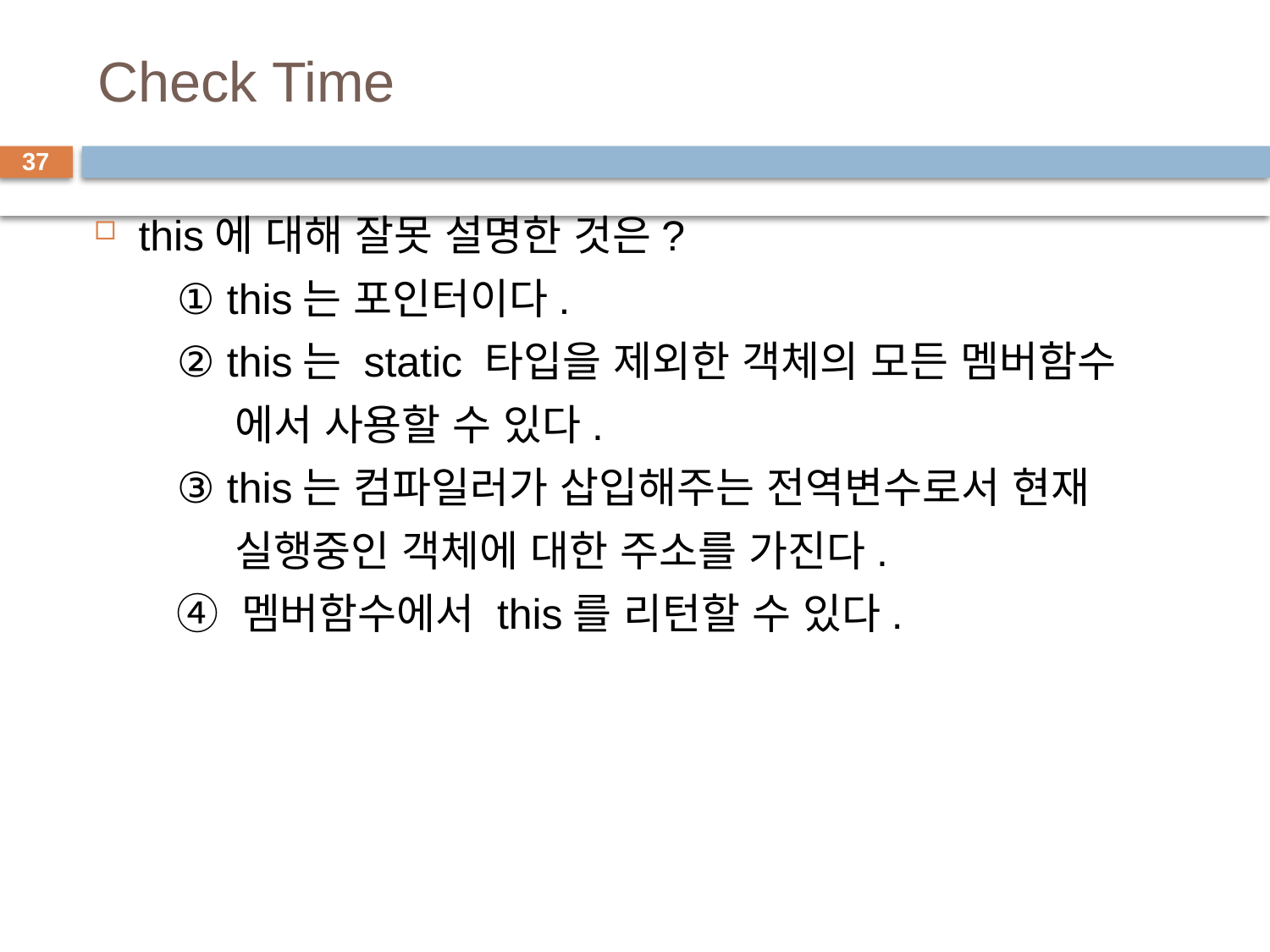

# Check Time
37
this에 대해 잘못 설명한 것은?
       ① this는 포인터이다.
       ② this는 static 타입을 제외한 객체의 모든 멤버함수
           에서 사용할 수 있다.
       ③ this는 컴파일러가 삽입해주는 전역변수로서 현재
           실행중인 객체에 대한 주소를 가진다.
       ④ 멤버함수에서 this를 리턴할 수 있다.